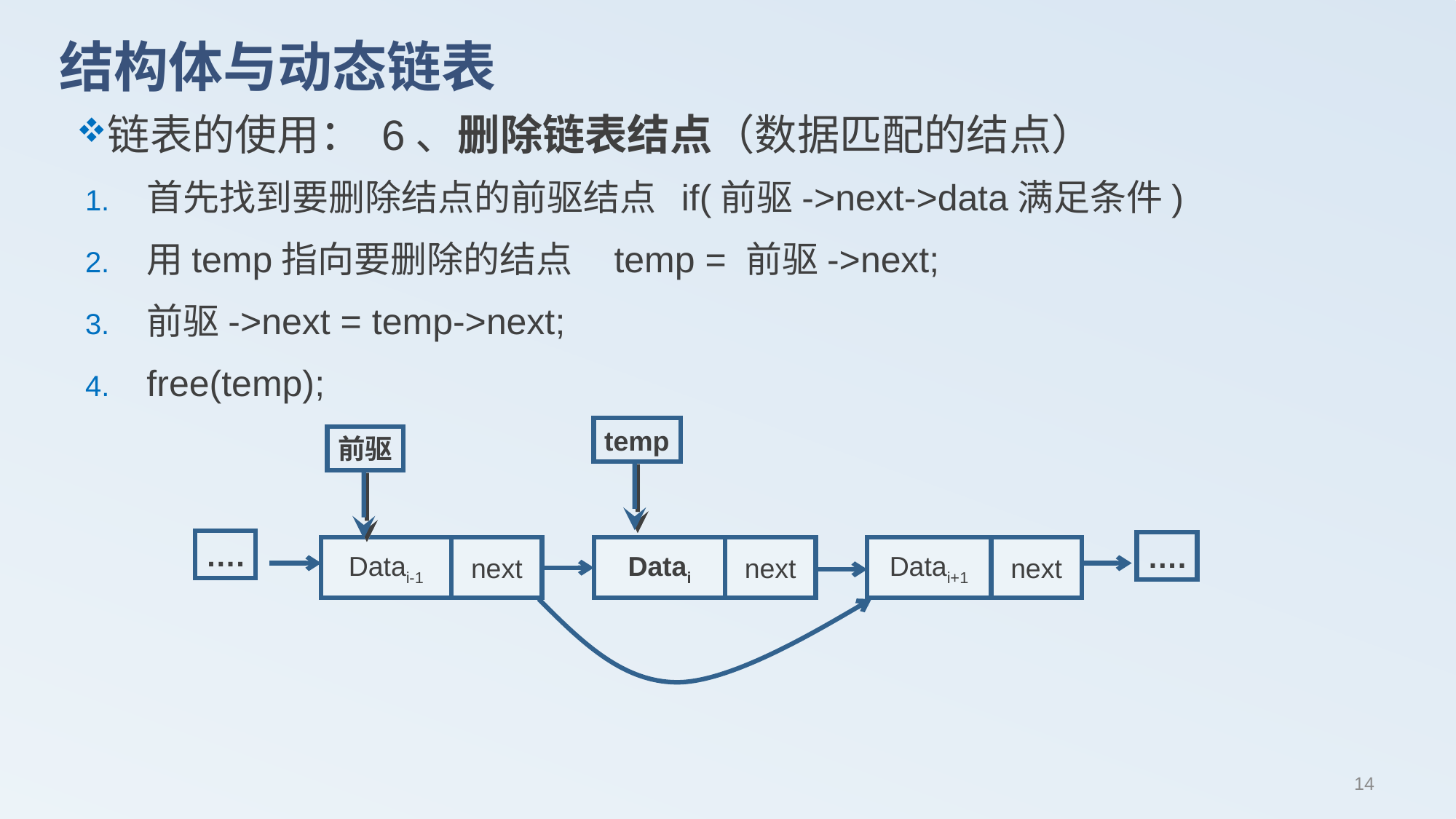

# 结构体与动态链表
链表的使用： 6、删除链表结点（数据匹配的结点）
首先找到要删除结点的前驱结点  if(前驱->next->data满足条件)
用temp指向要删除的结点    temp = 前驱->next;
前驱->next = temp->next;
free(temp);
temp

前驱

….
….
Datai-1
next
Datai+1
next
Datai
next